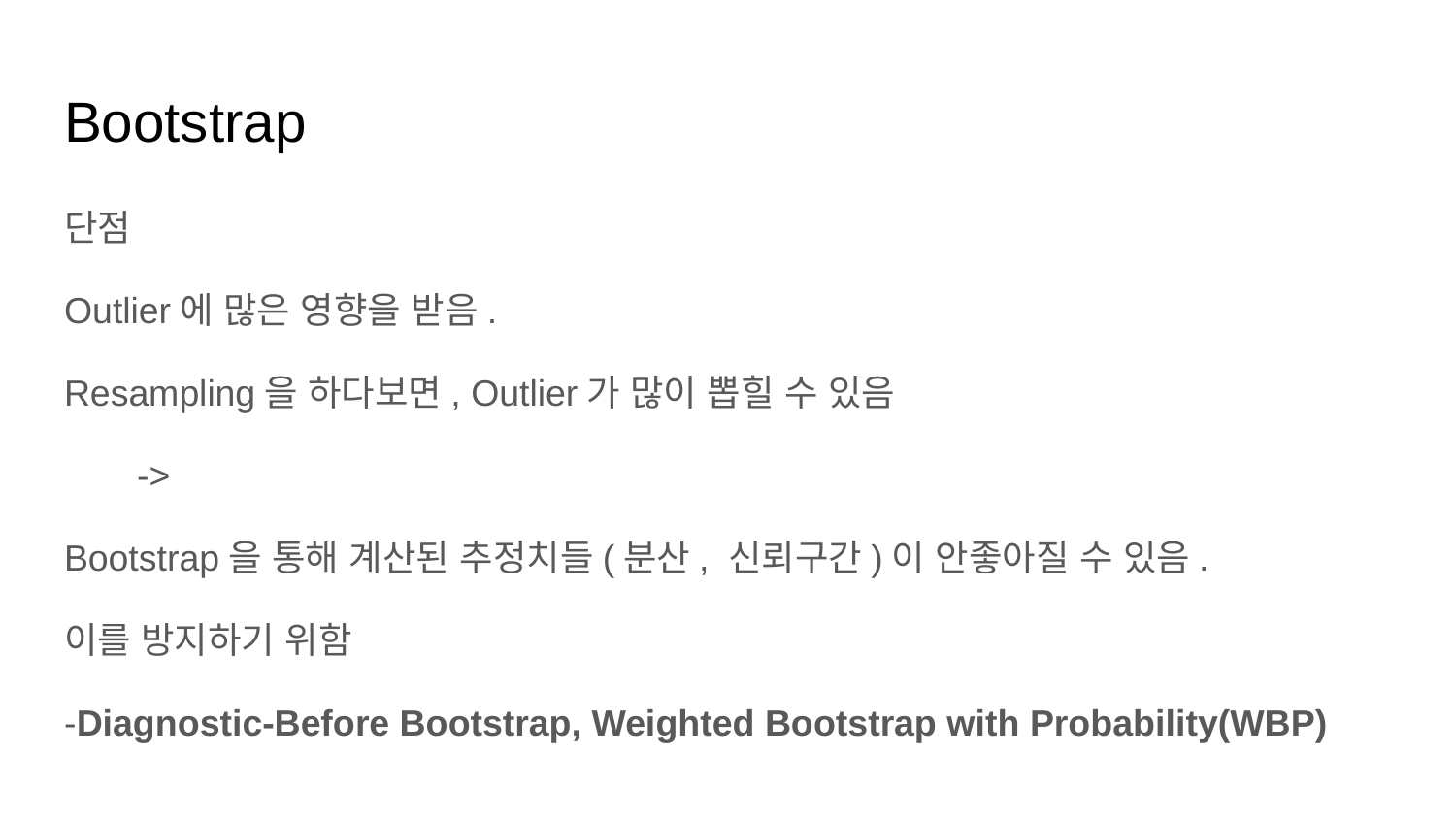

# Bootstrap
단점
Outlier에 많은 영향을 받음.
Resampling을 하다보면, Outlier가 많이 뽑힐 수 있음
->
Bootstrap을 통해 계산된 추정치들(분산, 신뢰구간)이 안좋아질 수 있음.
이를 방지하기 위함
-Diagnostic-Before Bootstrap, Weighted Bootstrap with Probability(WBP)